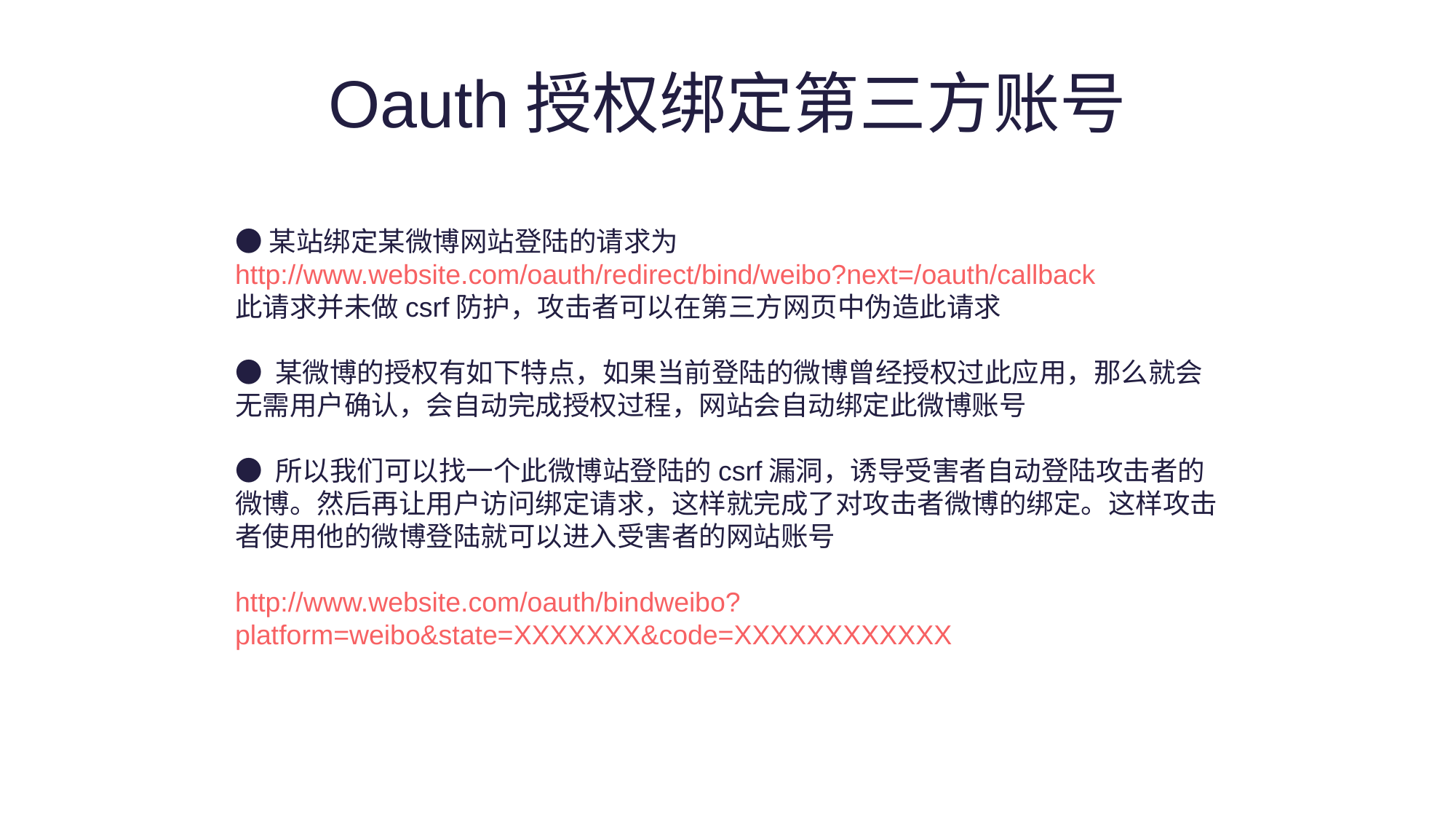

# Oauth授权绑定第三方账号
●某站绑定某微博网站登陆的请求为
http://www.website.com/oauth/redirect/bind/weibo?next=/oauth/callback
此请求并未做csrf防护，攻击者可以在第三方网页中伪造此请求

● 某微博的授权有如下特点，如果当前登陆的微博曾经授权过此应用，那么就会无需用户确认，会自动完成授权过程，网站会自动绑定此微博账号

● 所以我们可以找一个此微博站登陆的csrf漏洞，诱导受害者自动登陆攻击者的微博。然后再让用户访问绑定请求，这样就完成了对攻击者微博的绑定。这样攻击者使用他的微博登陆就可以进入受害者的网站账号

http://www.website.com/oauth/bindweibo?platform=weibo&state=XXXXXXX&code=XXXXXXXXXXXX